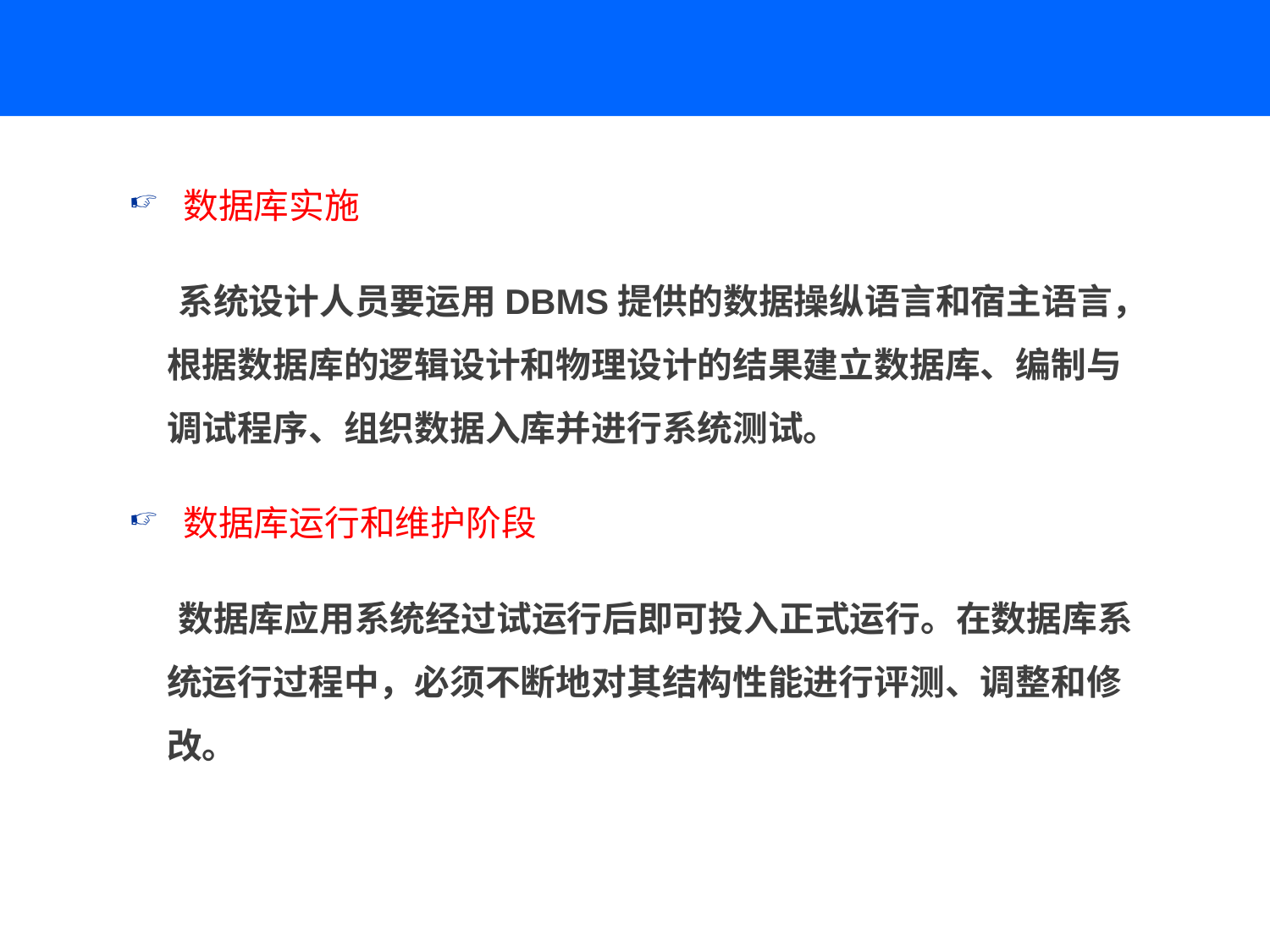

数据库实施
     系统设计人员要运用DBMS提供的数据操纵语言和宿主语言，根据数据库的逻辑设计和物理设计的结果建立数据库、编制与调试程序、组织数据入库并进行系统测试。
 数据库运行和维护阶段
     数据库应用系统经过试运行后即可投入正式运行。在数据库系统运行过程中，必须不断地对其结构性能进行评测、调整和修改。